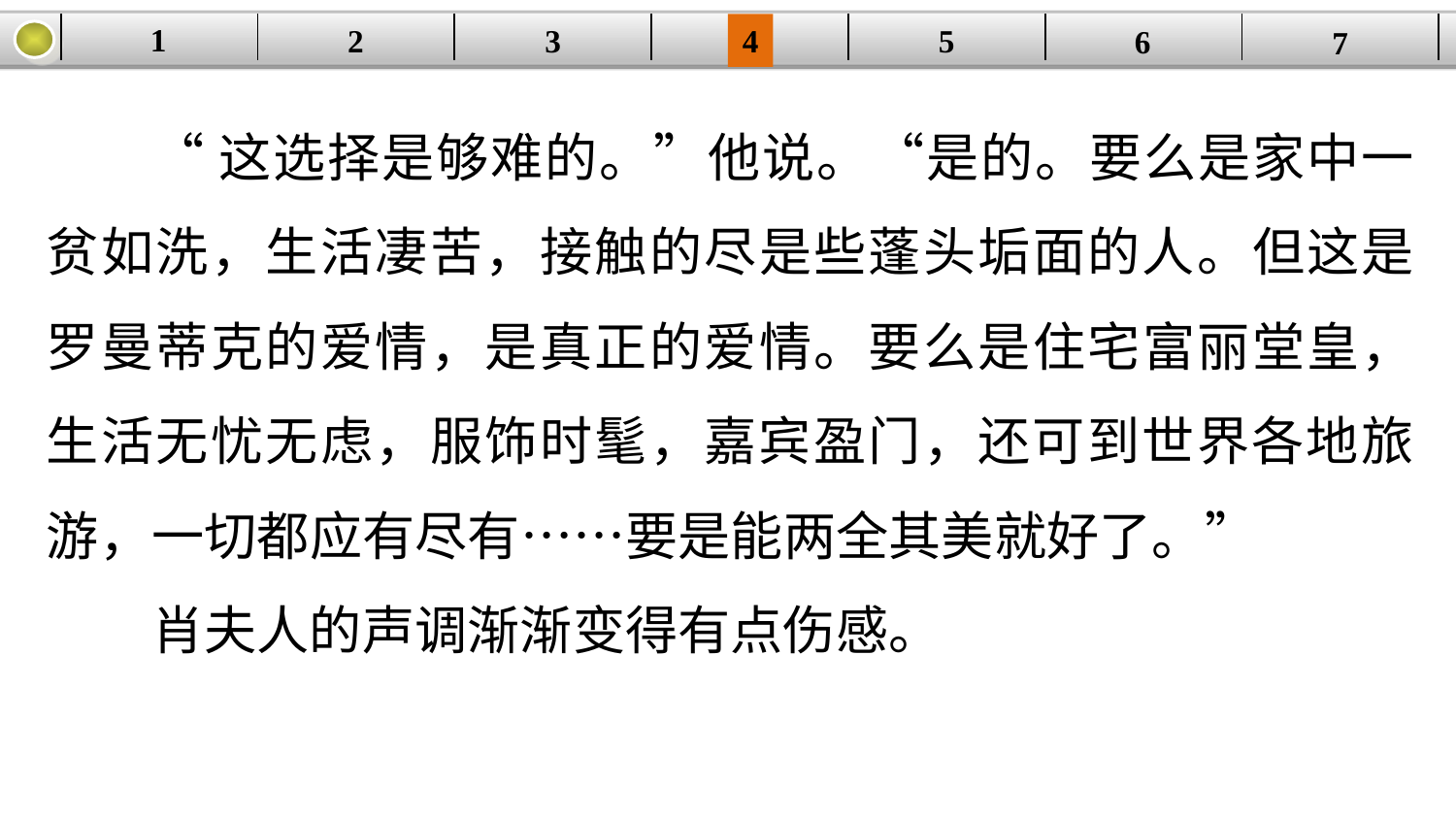

1
5
3
2
|  |  |  |  |  |  |  |
| --- | --- | --- | --- | --- | --- | --- |
4
6
7

“这选择是够难的。”他说。“是的。要么是家中一贫如洗，生活凄苦，接触的尽是些蓬头垢面的人。但这是罗曼蒂克的爱情，是真正的爱情。要么是住宅富丽堂皇，生活无忧无虑，服饰时髦，嘉宾盈门，还可到世界各地旅游，一切都应有尽有……要是能两全其美就好了。”
肖夫人的声调渐渐变得有点伤感。